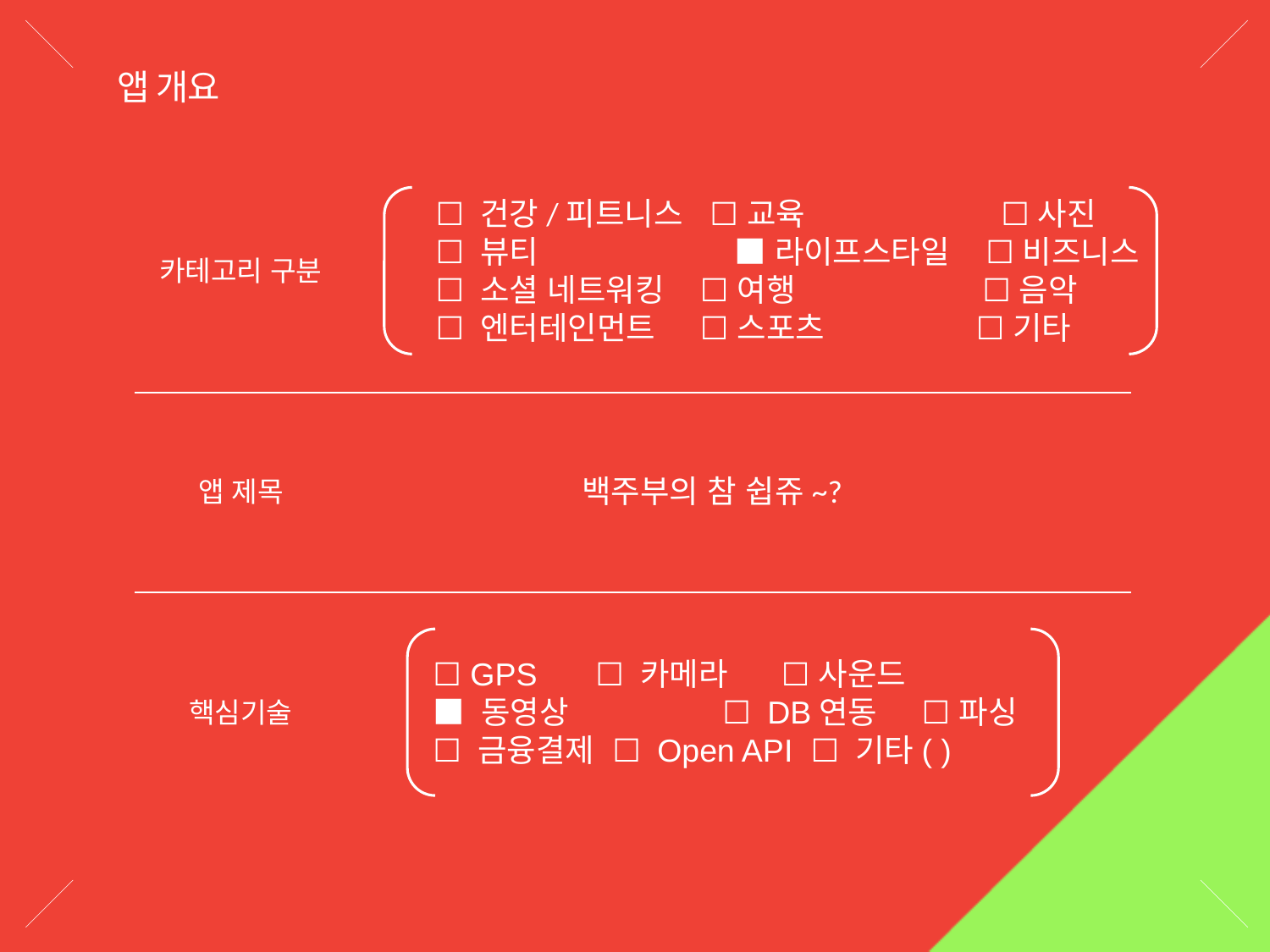

앱 개요

☐ 건강/피트니스   ☐ 교육                      ☐ 사진
☐ 뷰티                      ■ 라이프스타일    ☐ 비즈니스
☐ 소셜 네트워킹    ☐ 여행                     ☐ 음악
☐ 엔터테인먼트     ☐ 스포츠                 ☐ 기타
카테고리 구분
백주부의 참 쉽쥬~?
앱 제목

☐ GPS 	    ☐ 카메라      ☐ 사운드
■ 동영상 	    ☐ DB연동     ☐ 파싱
☐ 금융결제  ☐ Open API  ☐ 기타( )
핵심기술